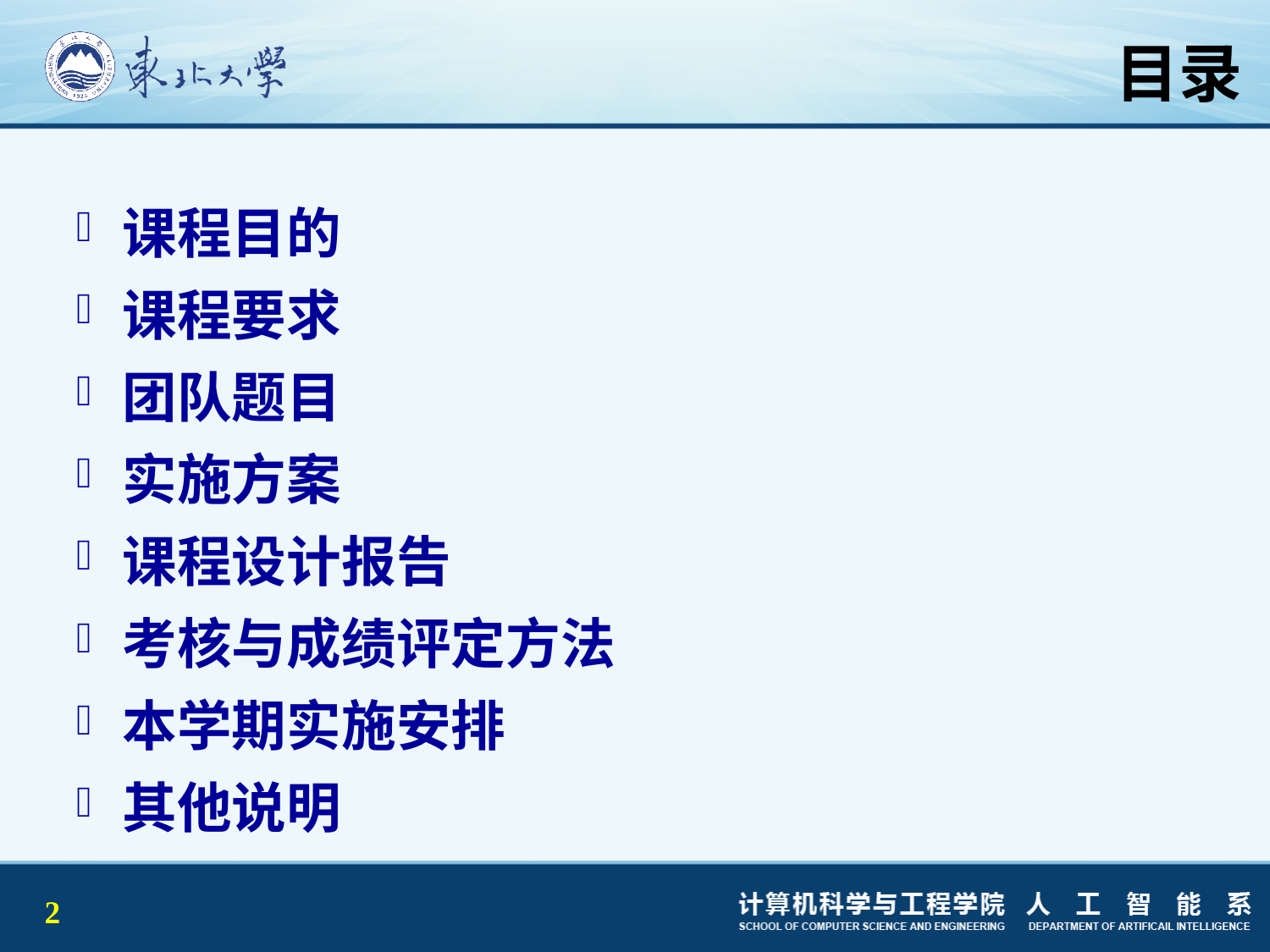

# 目录
课程目的
课程要求
团队题目
实施方案
课程设计报告
考核与成绩评定方法
本学期实施安排
其他说明